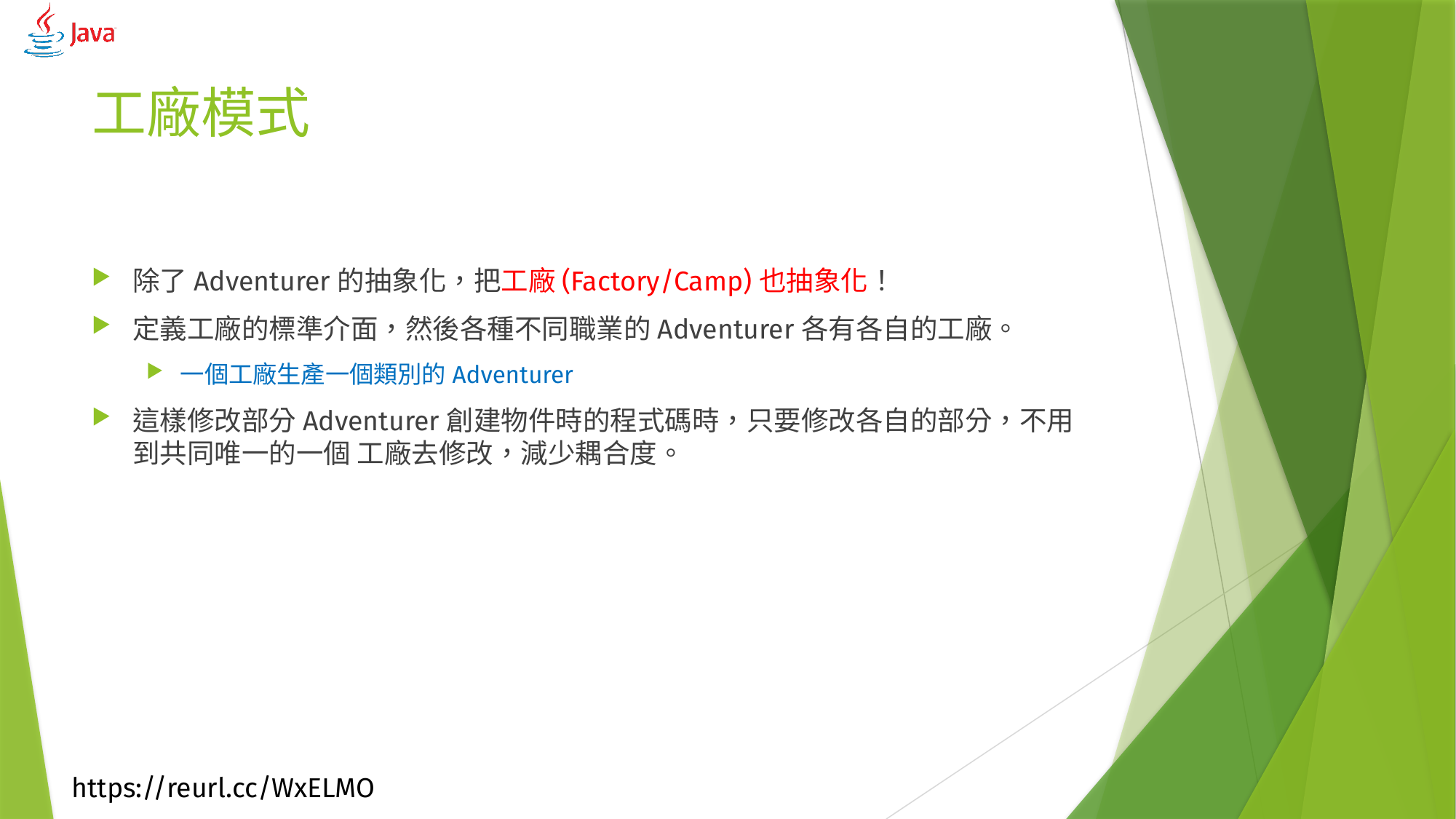

# 工廠模式
除了Adventurer的抽象化，把工廠(Factory/Camp)也抽象化！
定義工廠的標準介面，然後各種不同職業的Adventurer各有各自的工廠。
一個工廠生產一個類別的Adventurer
這樣修改部分Adventurer創建物件時的程式碼時，只要修改各自的部分，不用到共同唯一的一個 工廠去修改，減少耦合度。